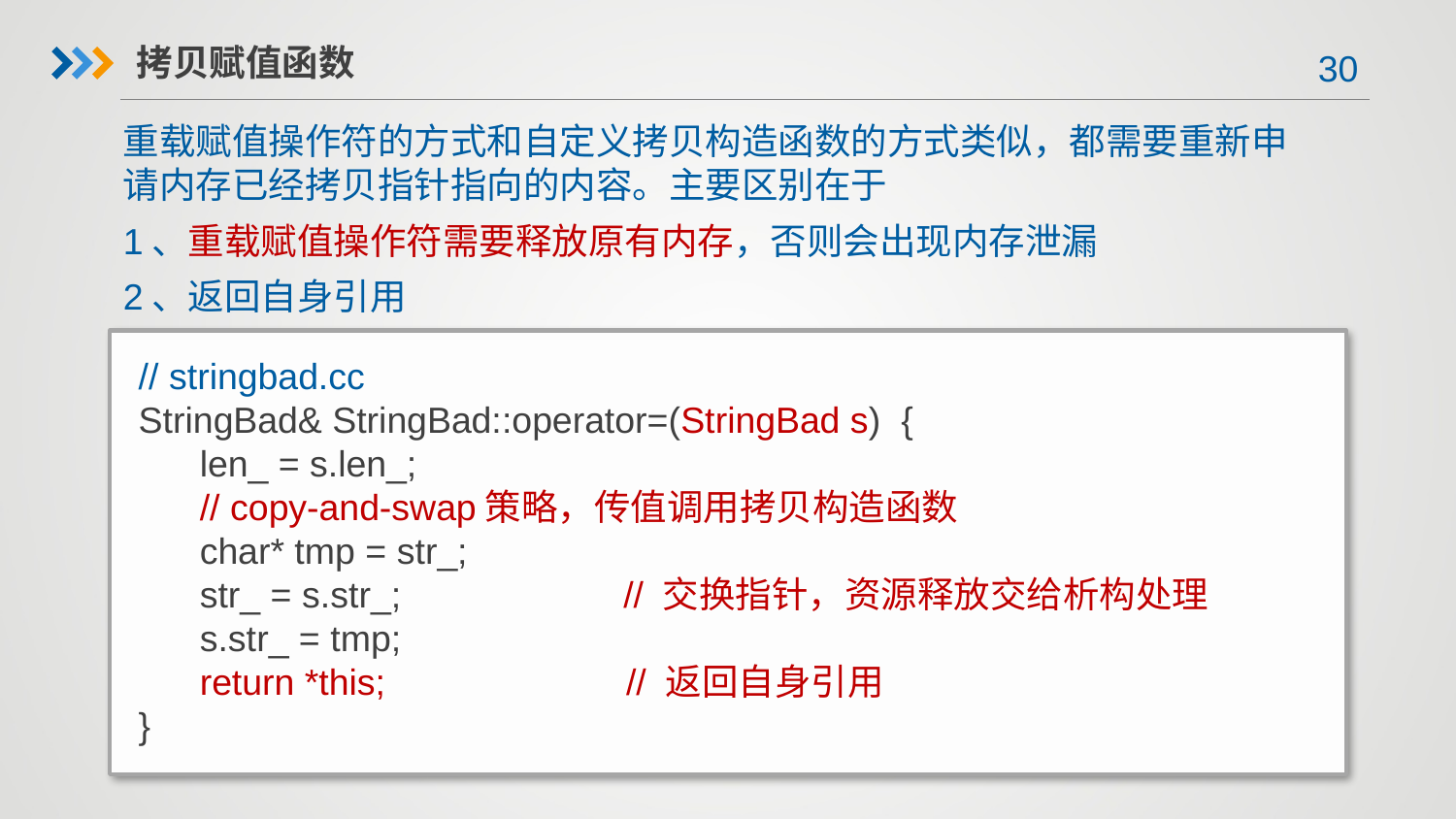

拷贝赋值函数
重载赋值操作符的方式和自定义拷贝构造函数的方式类似，都需要重新申请内存已经拷贝指针指向的内容。主要区别在于
1、重载赋值操作符需要释放原有内存，否则会出现内存泄漏
2、返回自身引用

// stringbad.cc
StringBad& StringBad::operator=(StringBad s)  {
      len_ = s.len_;
      // copy-and-swap策略，传值调用拷贝构造函数
      char* tmp = str_;
      str_ = s.str_;	                   // 交换指针，资源释放交给析构处理
      s.str_ = tmp;
      return *this;		     // 返回自身引用
}